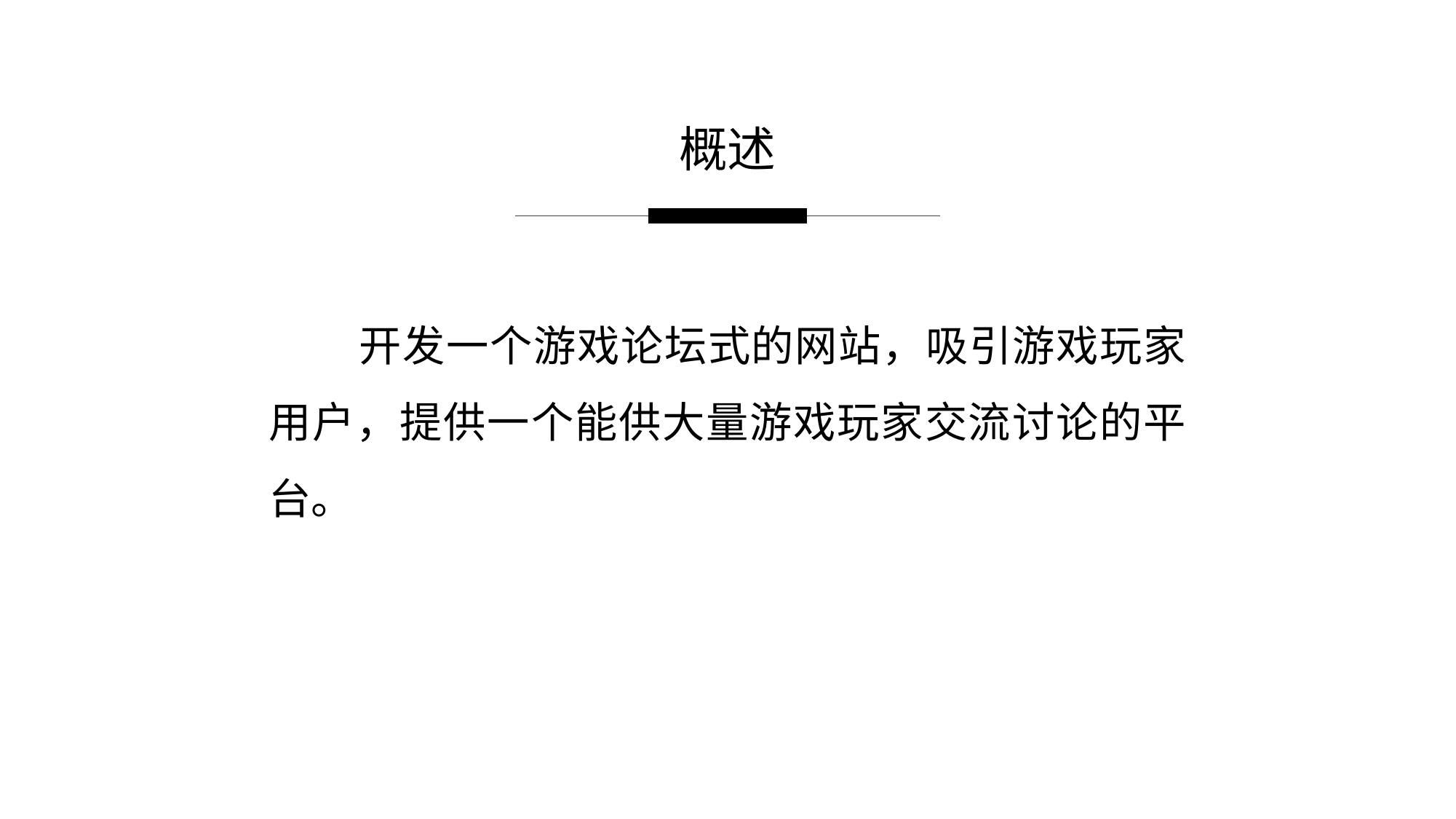

概述
        开发一个游戏论坛式的网站，吸引游戏玩家用户，提供一个能供大量游戏玩家交流讨论的平台。